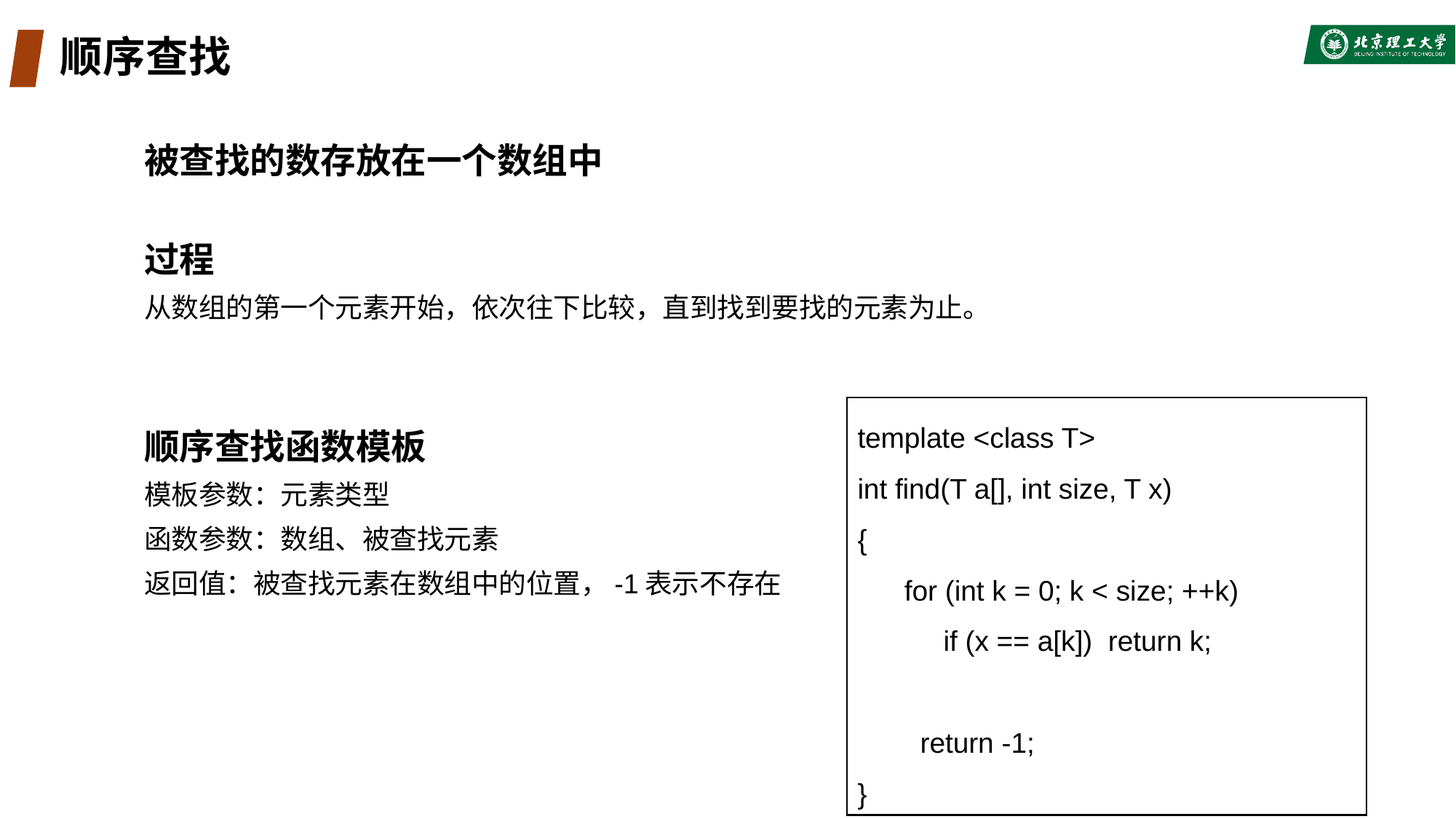

# 顺序查找
被查找的数存放在一个数组中
过程
从数组的第一个元素开始，依次往下比较，直到找到要找的元素为止。

顺序查找函数模板
模板参数：元素类型
函数参数：数组、被查找元素
返回值：被查找元素在数组中的位置，-1表示不存在

template <class T>
int find(T a[], int size, T x)
{
      for (int k = 0; k < size; ++k)
           if (x == a[k])  return k;

        return -1;
}